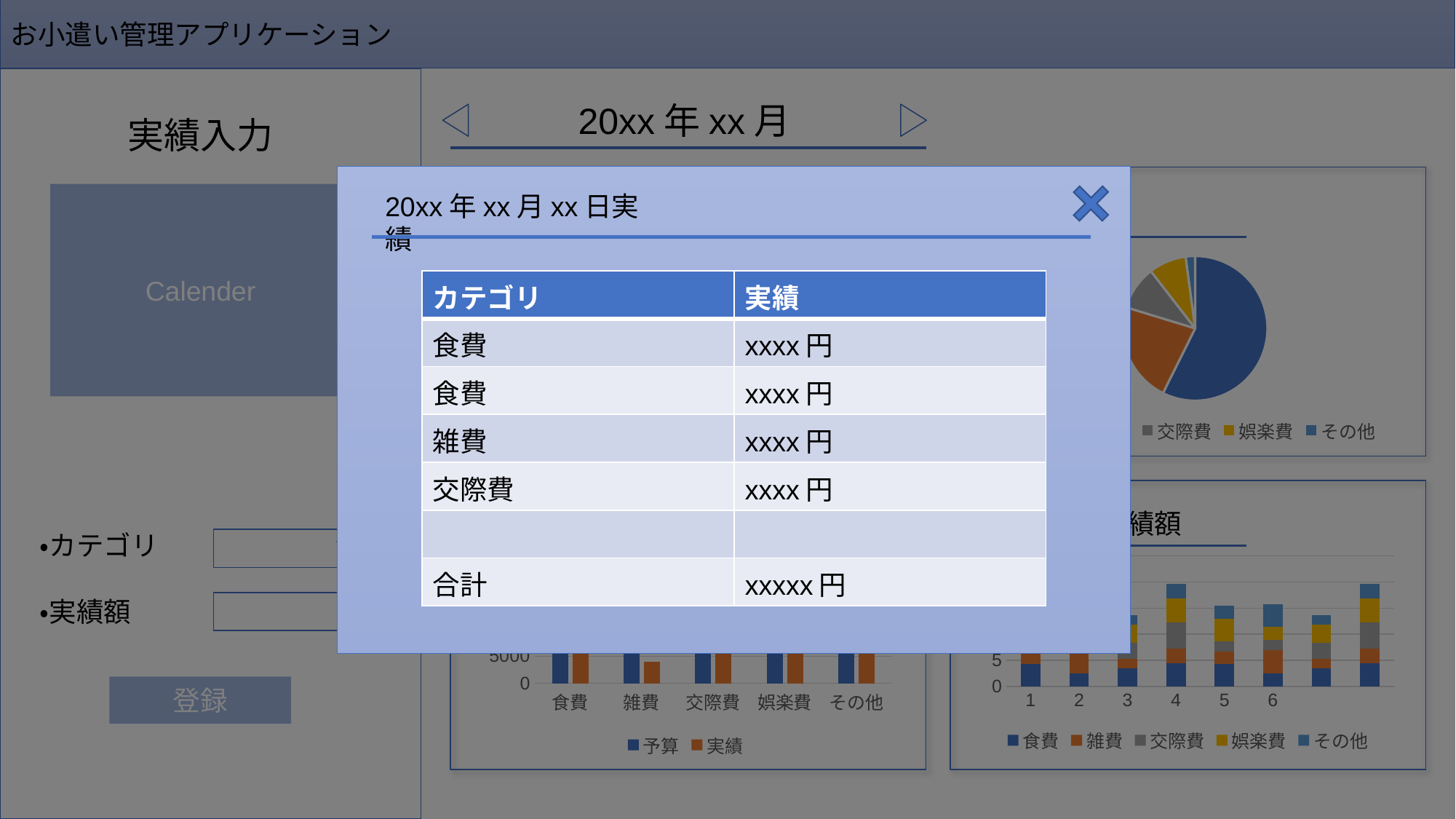

お小遣い管理アプリケーション

20xx年xx月

実績入力

Calender
20xx年xx月xx日実績
実績内訳
20xx年 xx月
予実の差
xxxx 円

### Chart

| Category | Sales |
|---|---|
| 食費 | 8.2 |
| 雑費 | 3.2 |
| 交際費 | 1.4 |
| 娯楽費 | 1.2 |
| その他 | 0.3 |
| カテゴリ | 実績 |
| --- | --- |
| 食費 | xxxx円 |
| 食費 | xxxx円 |
| 雑費 | xxxx円 |
| 交際費 | xxxx円 |
|  |  |
| 合計 | xxxxx円 |
予算
xxxx 円
実績
xxxx 円

カテゴリごとの予実の差
日ごとの実績額
・カテゴリ

### Chart

| Category | 食費 | 雑費 | 交際費 | 娯楽費 | その他 |
|---|---|---|---|---|---|
| 1 | 4.3 | 2.4 | 2.0 | 4.3 | 2.4 |
| 2 | 2.5 | 4.4 | 2.0 | 2.5 | 4.4 |
| 3 | 3.5 | 1.8 | 3.0 | 3.5 | 1.8 |
| 4 | 4.5 | 2.8 | 5.0 | 4.5 | 2.8 |
| 5 | 4.3 | 2.4 | 2.0 | 4.3 | 2.4 |
| 6 | 2.5 | 4.4 | 2.0 | 2.5 | 4.4 |

### Chart

| Category | 予算 | 実績 |
|---|---|---|
| 食費 | 15000.0 | 6000.0 |
| 雑費 | 15000.0 | 4000.0 |
| 交際費 | 15000.0 | 13000.0 |
| 娯楽費 | 15000.0 | 6000.0 |
| その他 | 15000.0 | 6000.0 |
・実績額

登録